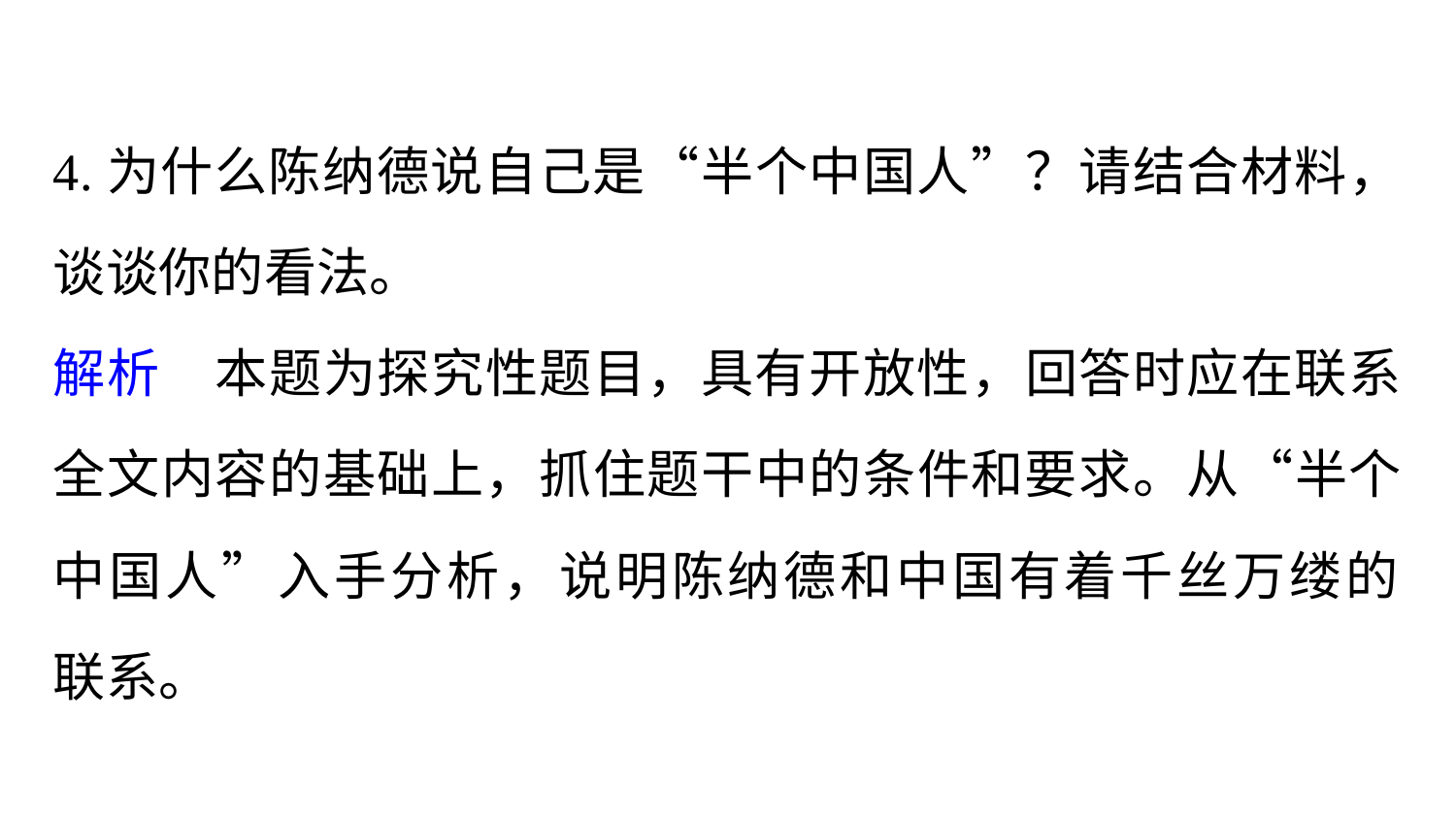

4.为什么陈纳德说自己是“半个中国人”？请结合材料，谈谈你的看法。
解析　本题为探究性题目，具有开放性，回答时应在联系全文内容的基础上，抓住题干中的条件和要求。从“半个中国人”入手分析，说明陈纳德和中国有着千丝万缕的
联系。